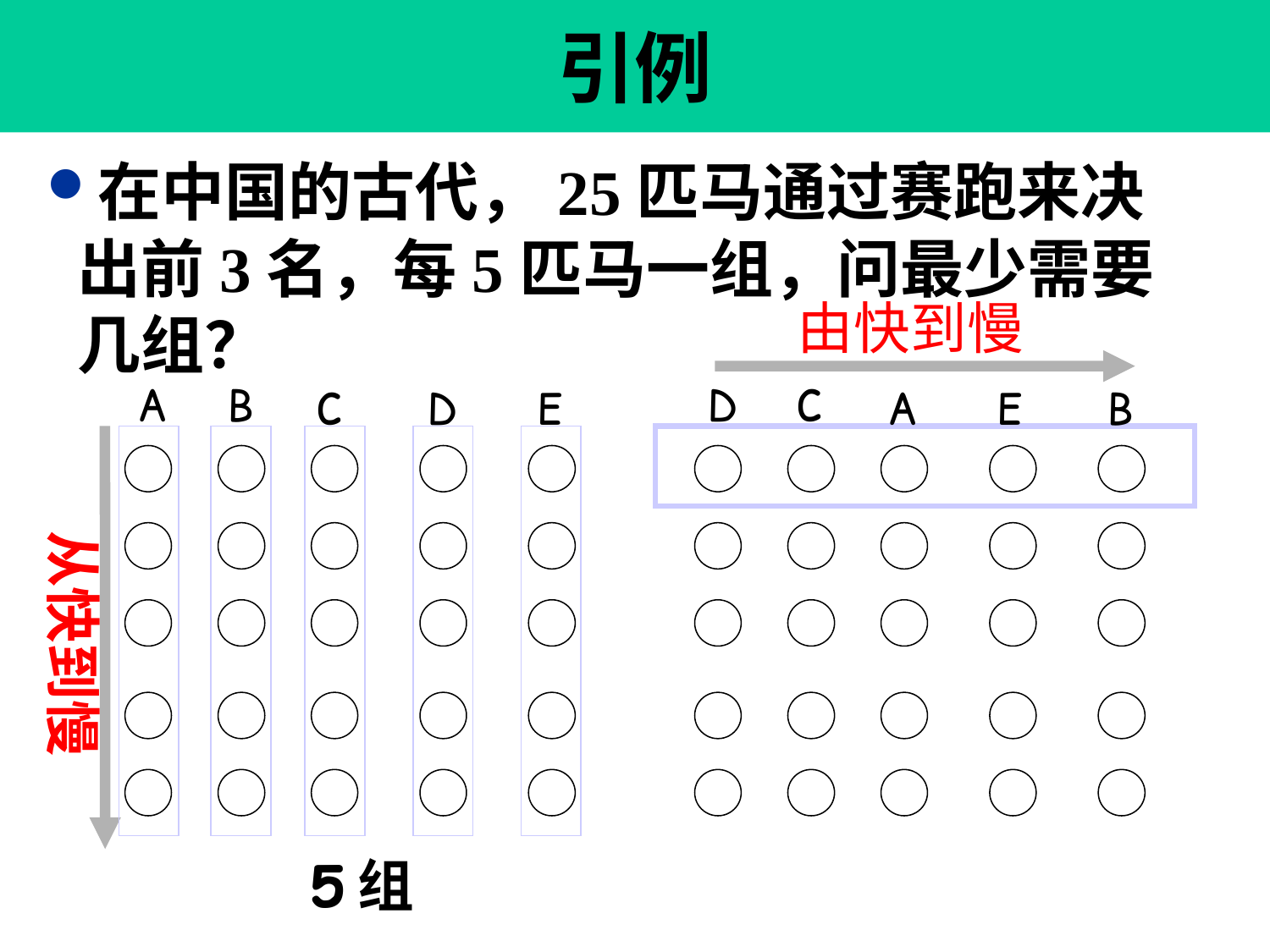

引例
在中国的古代，25匹马通过赛跑来决出前3名，每5匹马一组，问最少需要几组？
由快到慢

D
C
A
E
B

A
B
C
D
E

从快到慢

5组